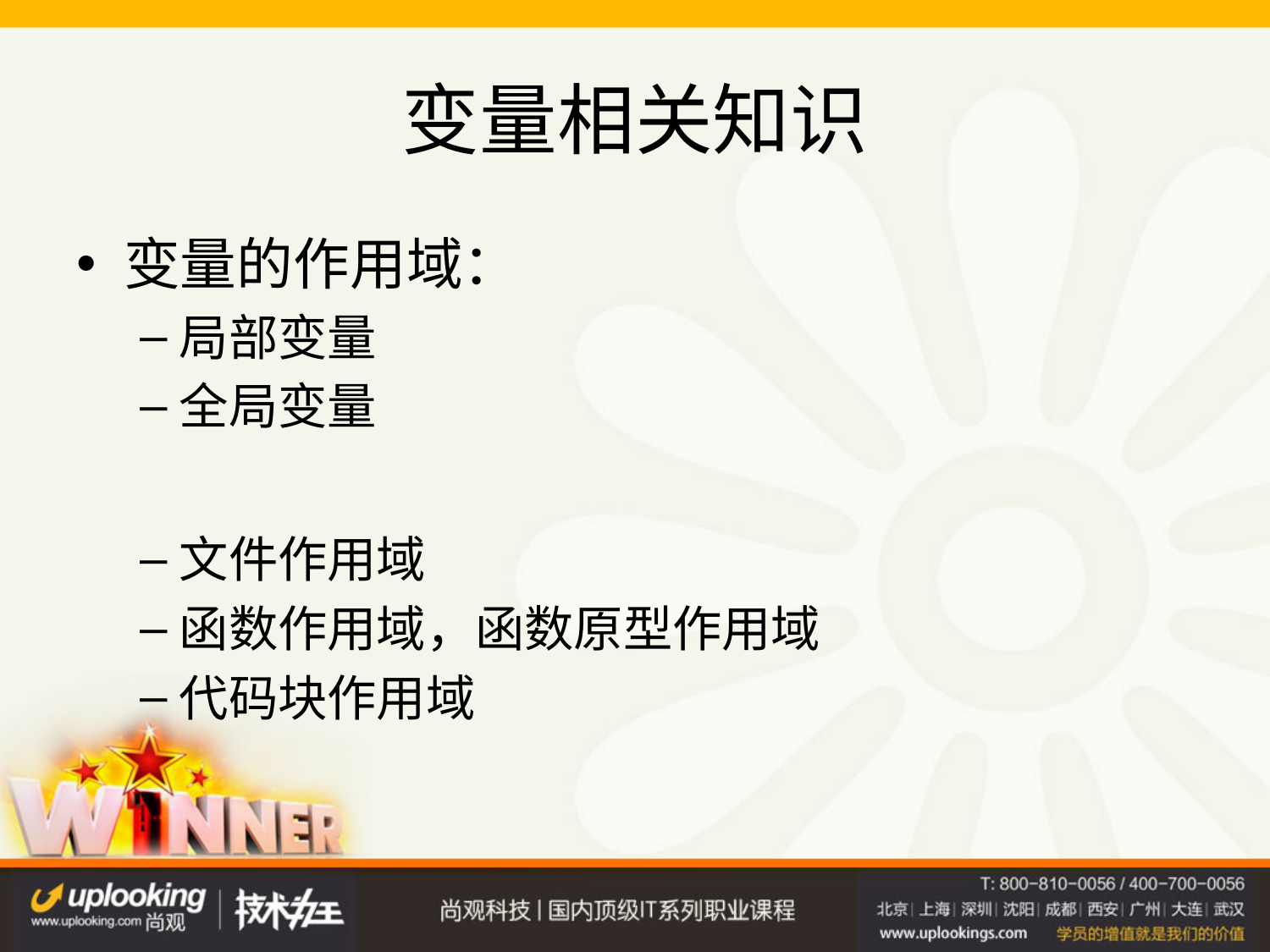

# 变量相关知识
变量的作用域：
局部变量
全局变量

文件作用域
函数作用域，函数原型作用域
代码块作用域